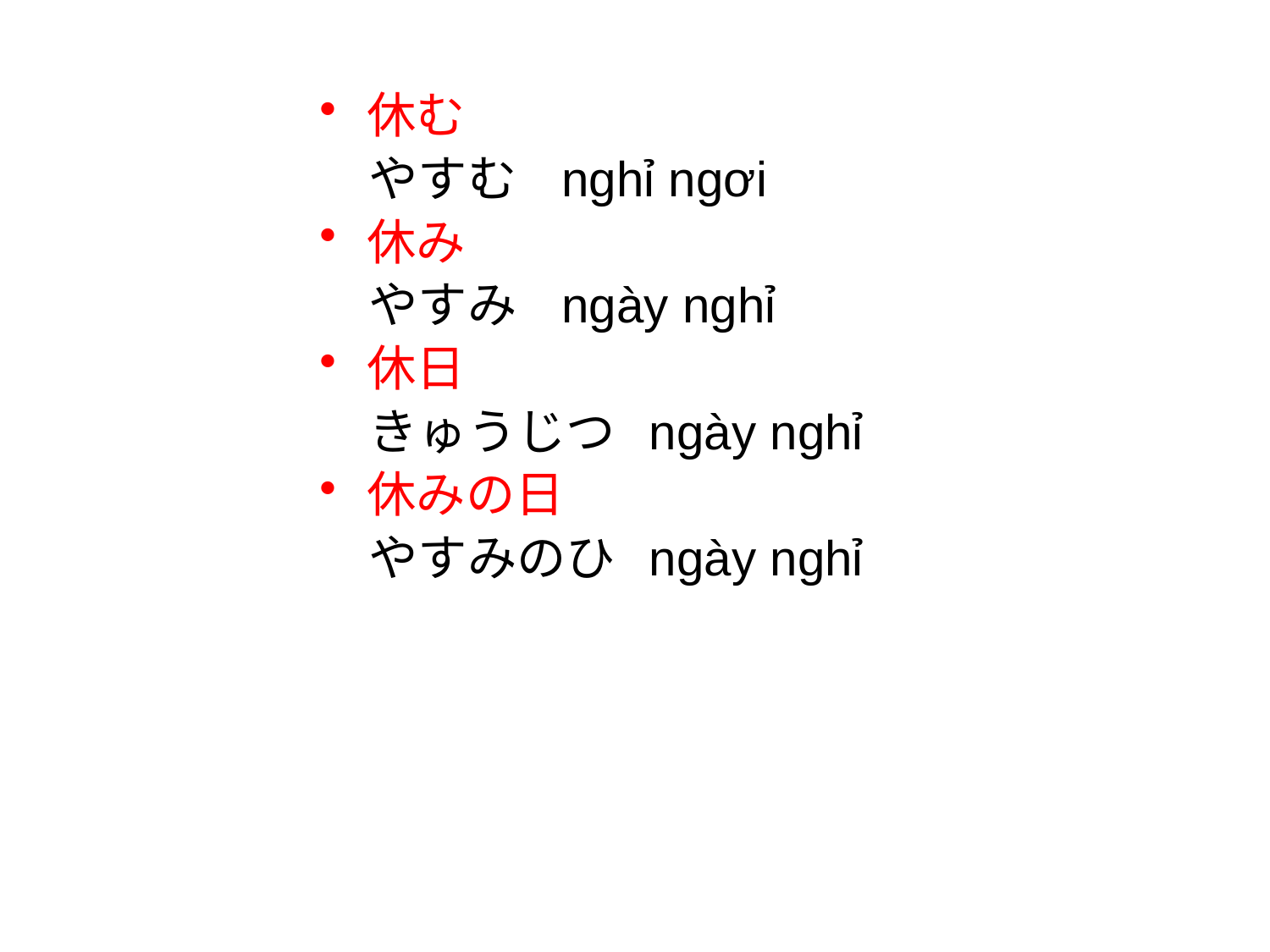

休む
　やすむ   nghỉ ngơi
休み
　やすみ   ngày nghỉ
休日
　きゅうじつ  ngày nghỉ
休みの日
　やすみのひ  ngày nghỉ